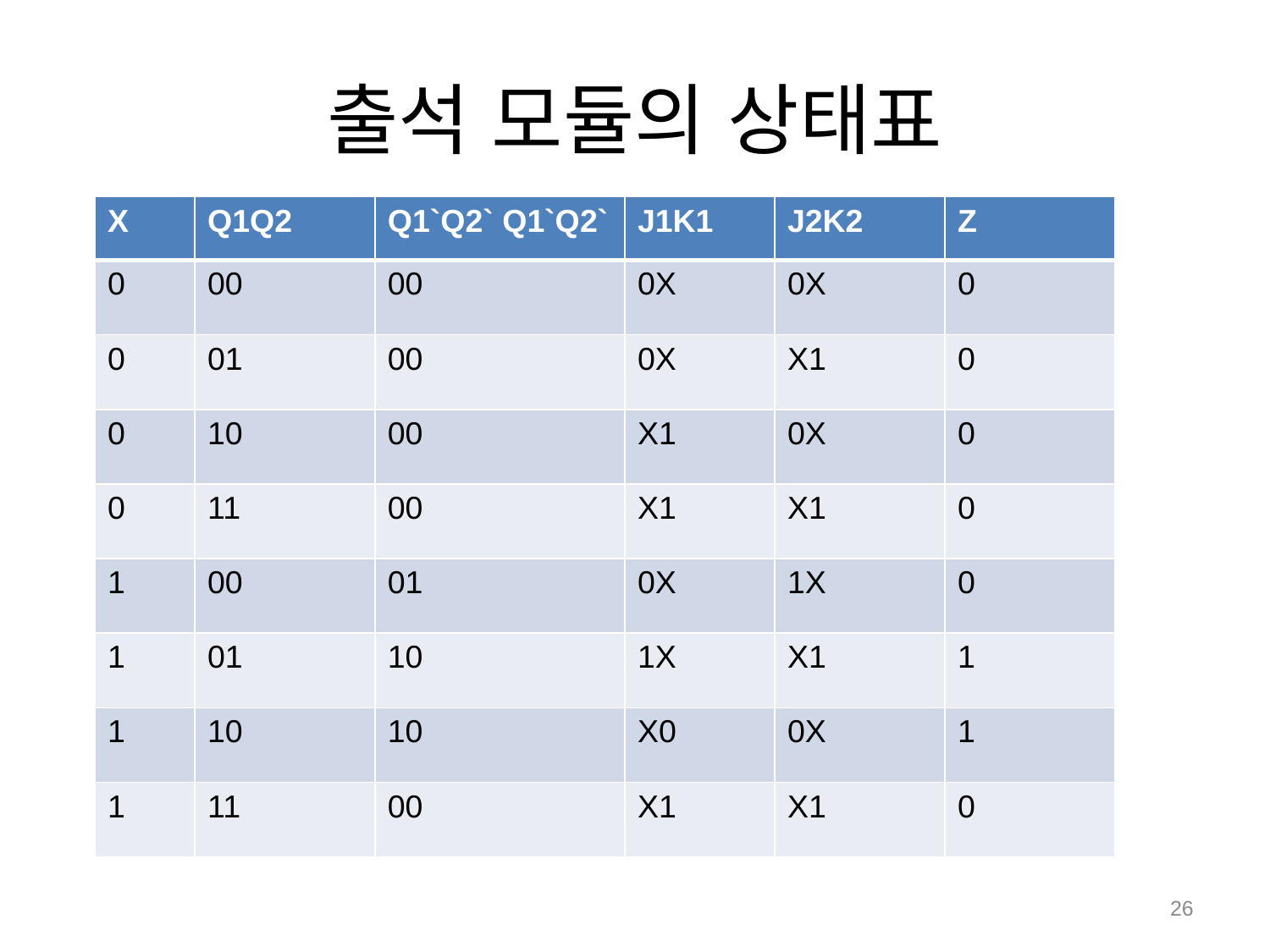

# 출석 모듈의 상태표
| X | Q1Q2 | Q1`Q2` Q1`Q2` | J1K1 | J2K2 | Z |
| --- | --- | --- | --- | --- | --- |
| 0 | 00 | 00 | 0X | 0X | 0 |
| 0 | 01 | 00 | 0X | X1 | 0 |
| 0 | 10 | 00 | X1 | 0X | 0 |
| 0 | 11 | 00 | X1 | X1 | 0 |
| 1 | 00 | 01 | 0X | 1X | 0 |
| 1 | 01 | 10 | 1X | X1 | 1 |
| 1 | 10 | 10 | X0 | 0X | 1 |
| 1 | 11 | 00 | X1 | X1 | 0 |
26